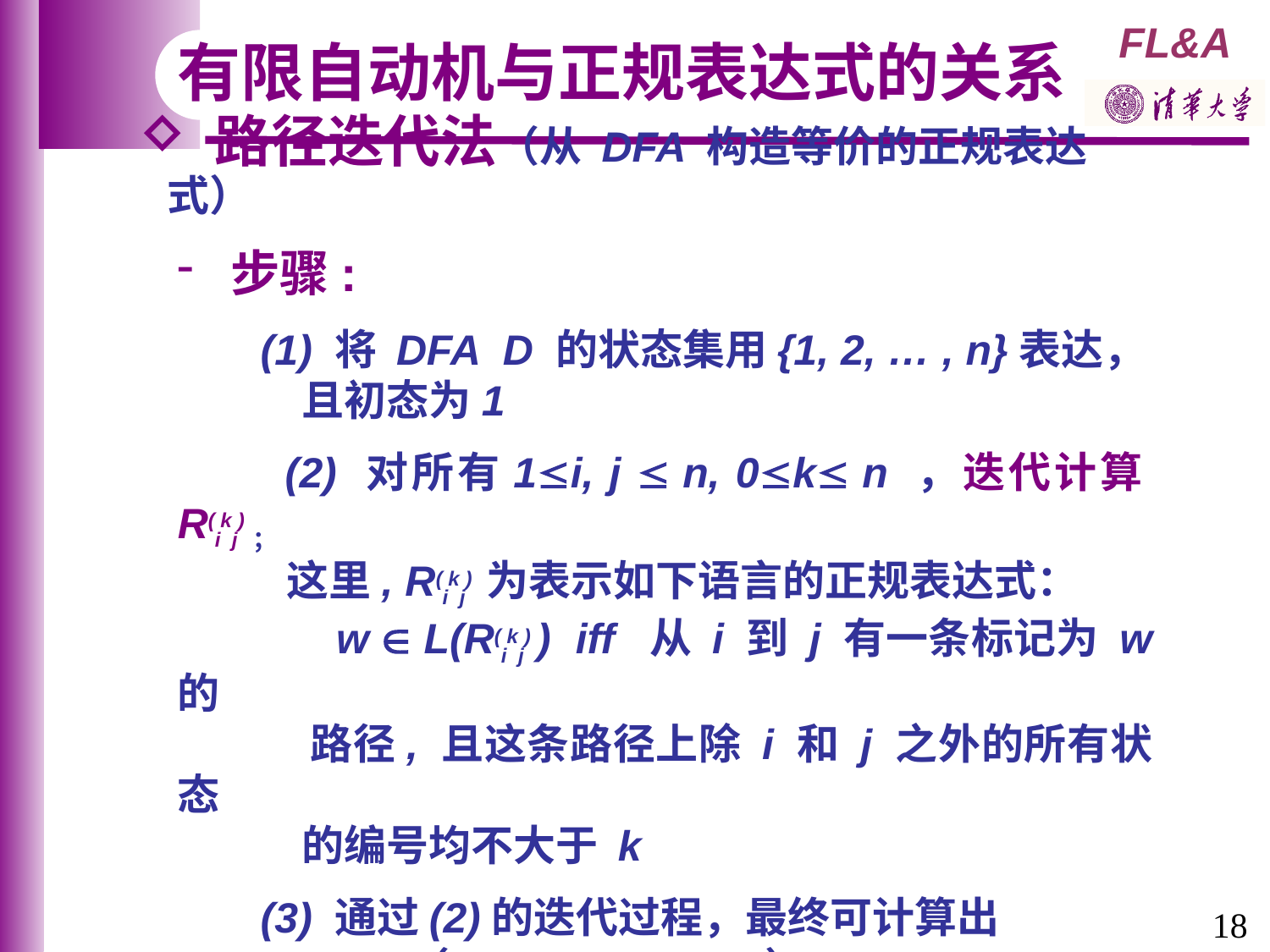

有限自动机与正规表达式的关系
 路径迭代法（从 DFA 构造等价的正规表达式）
 步骤:

       (1) 将 DFA  D 的状态集用{1, 2, … , n}表达，
            且初态为1

       (2) 对所有1≤i, j ≤ n, 0≤k≤ n ，迭代计算R(ikj)；
                  这里, R(ikj) 为表示如下语言的正规表达式：
             w ∈ L(R(ikj) )  iff  从 i 到 j 有一条标记为 w 的
            路径, 且这条路径上除 i 和 j 之外的所有状态
            的编号均不大于 k

       (3) 通过(2)的迭代过程，最终可计算出
             R(inj)（i, j = 1, 2, … , n）

       (4) 将所有 R(1nj)（j 为任一终态）相“+”
18